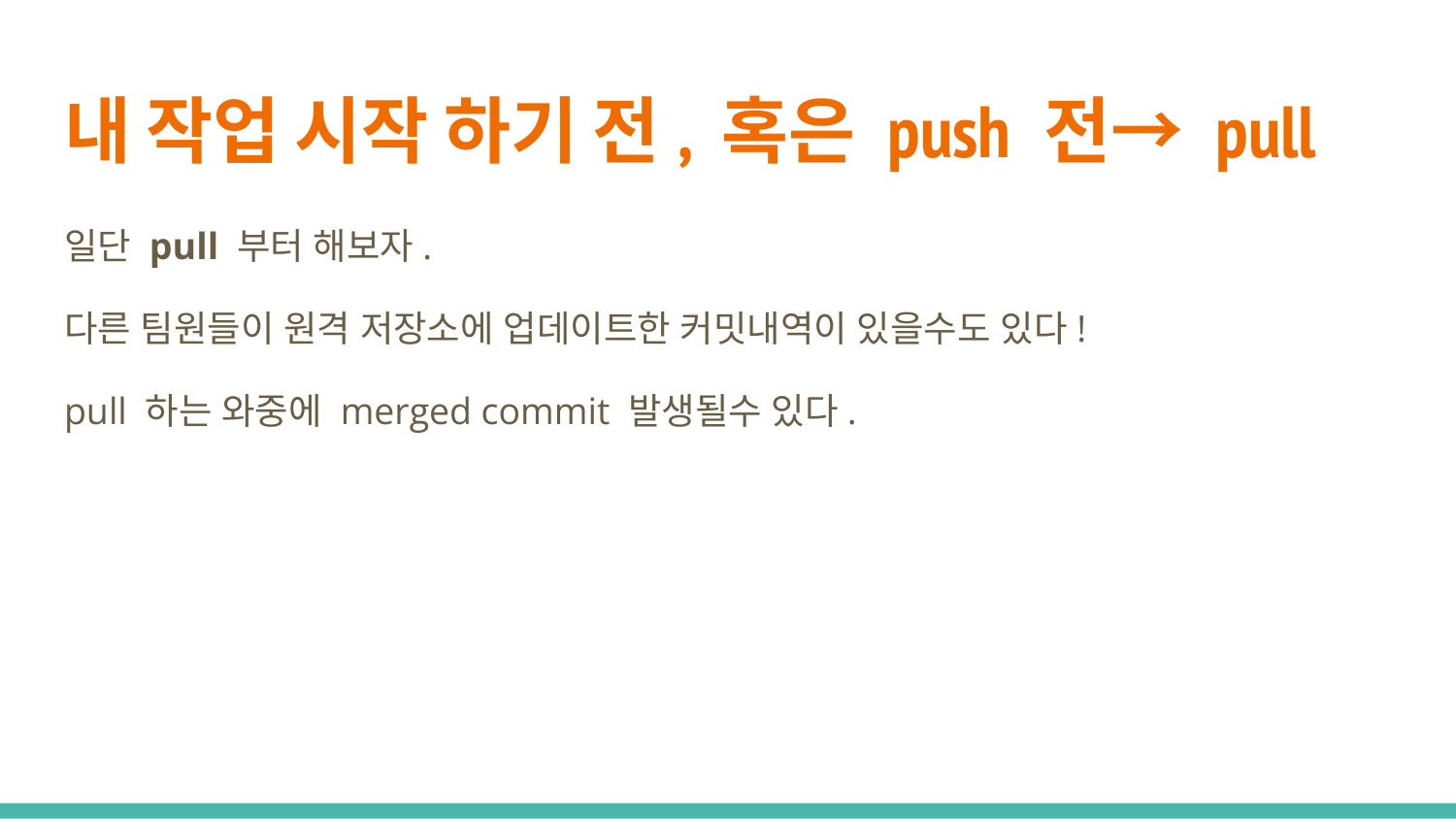

# 내 작업 시작 하기 전, 혹은 push 전→ pull
일단 pull 부터 해보자.
다른 팀원들이 원격 저장소에 업데이트한 커밋내역이 있을수도 있다!
pull 하는 와중에 merged commit 발생될수 있다.